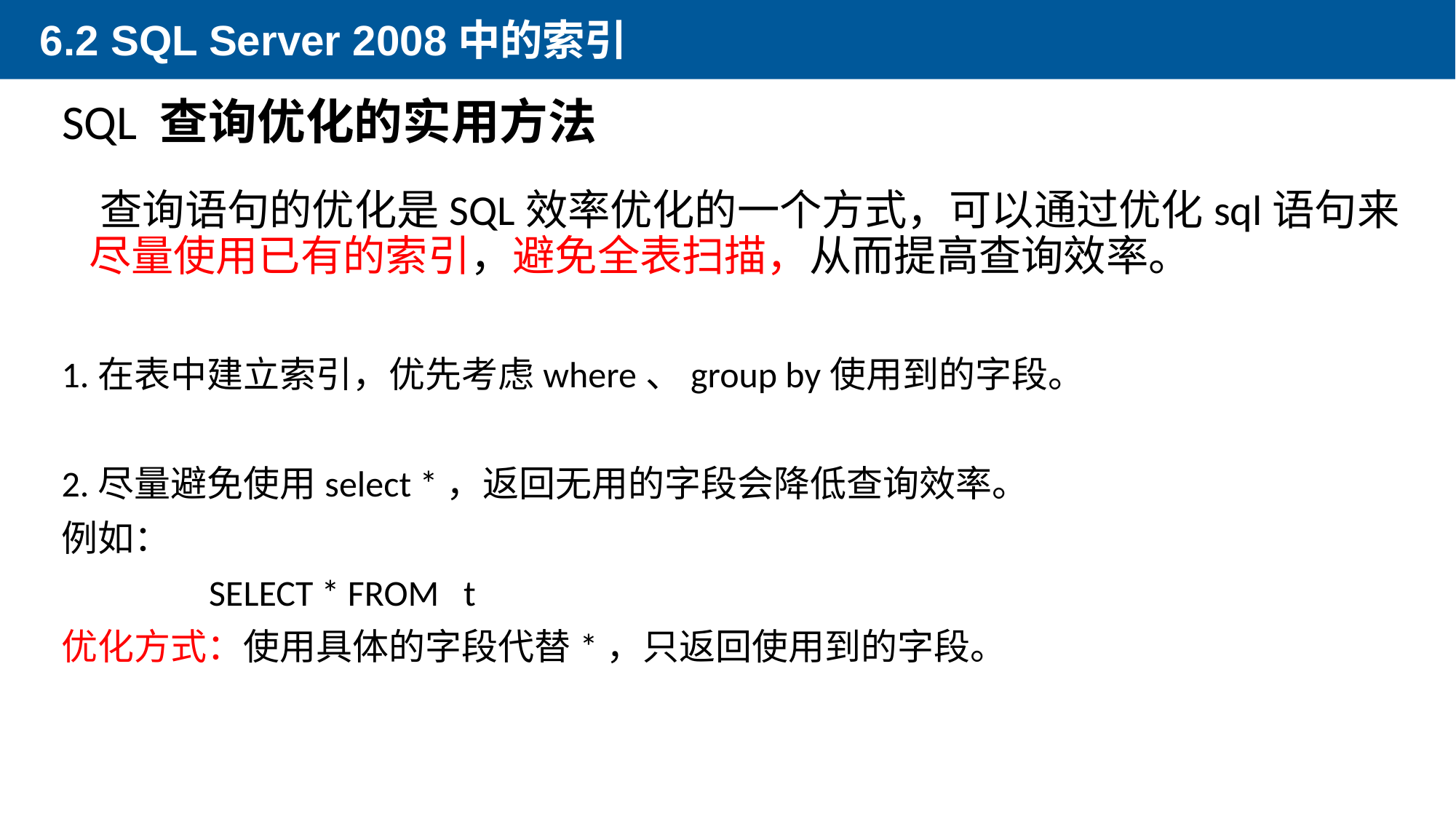

6.2 SQL Server 2008中的索引
SQL 查询优化的实用方法
   查询语句的优化是SQL效率优化的一个方式，可以通过优化sql语句来尽量使用已有的索引，避免全表扫描，从而提高查询效率。

1.在表中建立索引，优先考虑where、group by使用到的字段。

2.尽量避免使用select *，返回无用的字段会降低查询效率。
例如：
                  SELECT * FROM   t
优化方式：使用具体的字段代替*，只返回使用到的字段。